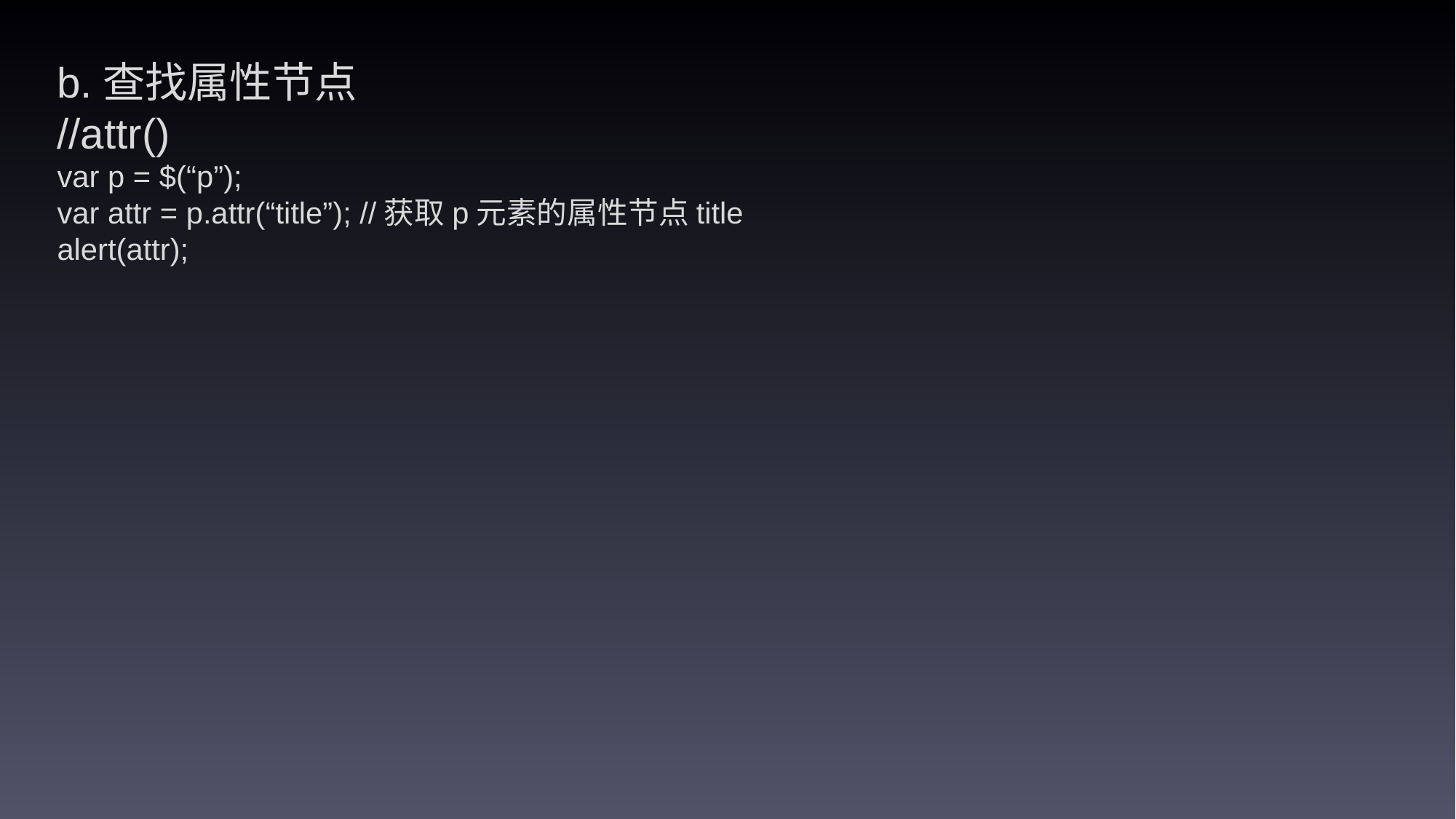

b.查找属性节点
//attr()
var p = $(“p”);
var attr = p.attr(“title”); //获取p元素的属性节点title
alert(attr);